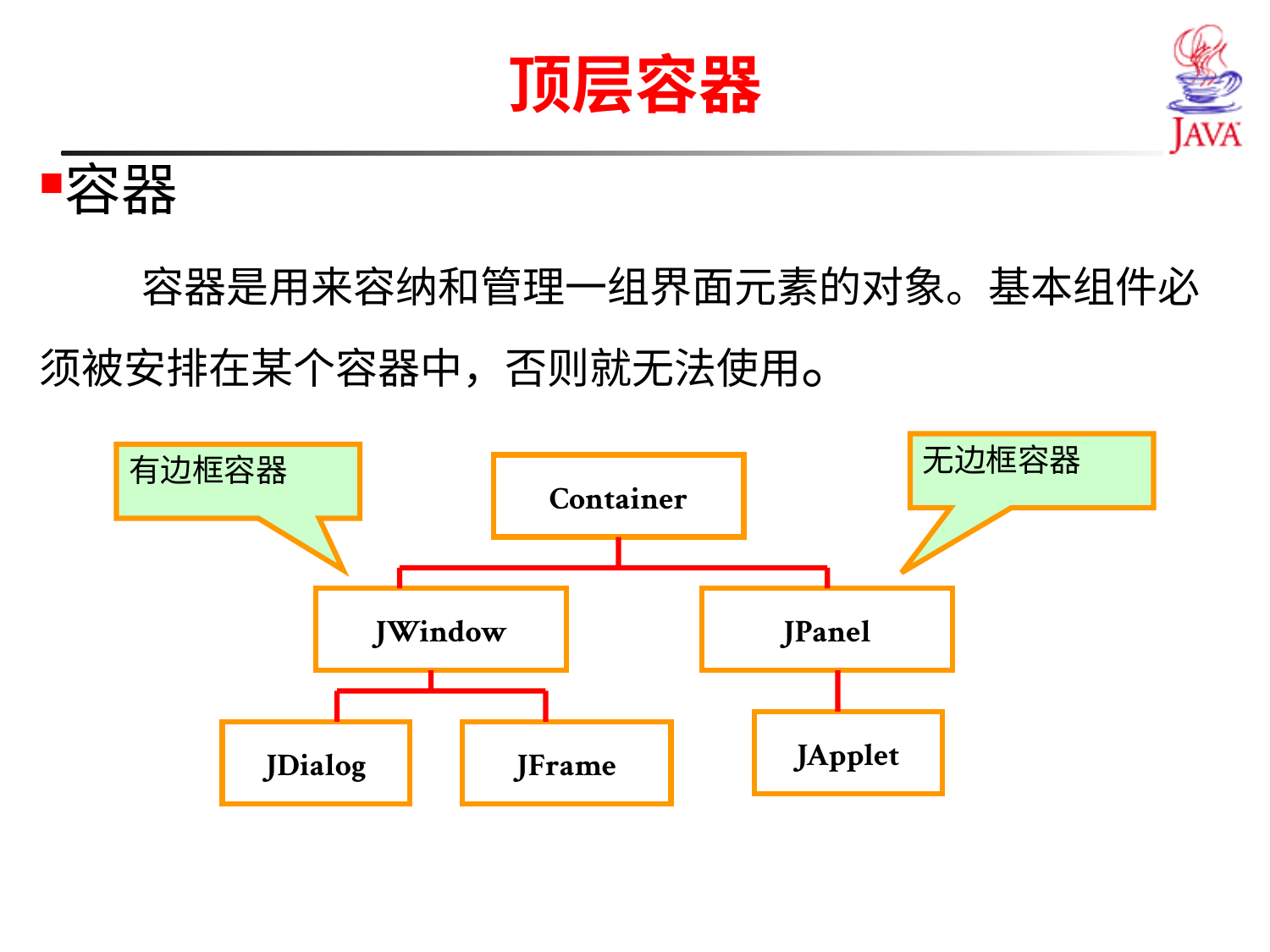

顶层容器
容器
       容器是用来容纳和管理一组界面元素的对象。基本组件必须被安排在某个容器中，否则就无法使用。

无边框容器
有边框容器
Container

JWindow
JPanel

JApplet
JDialog
JFrame